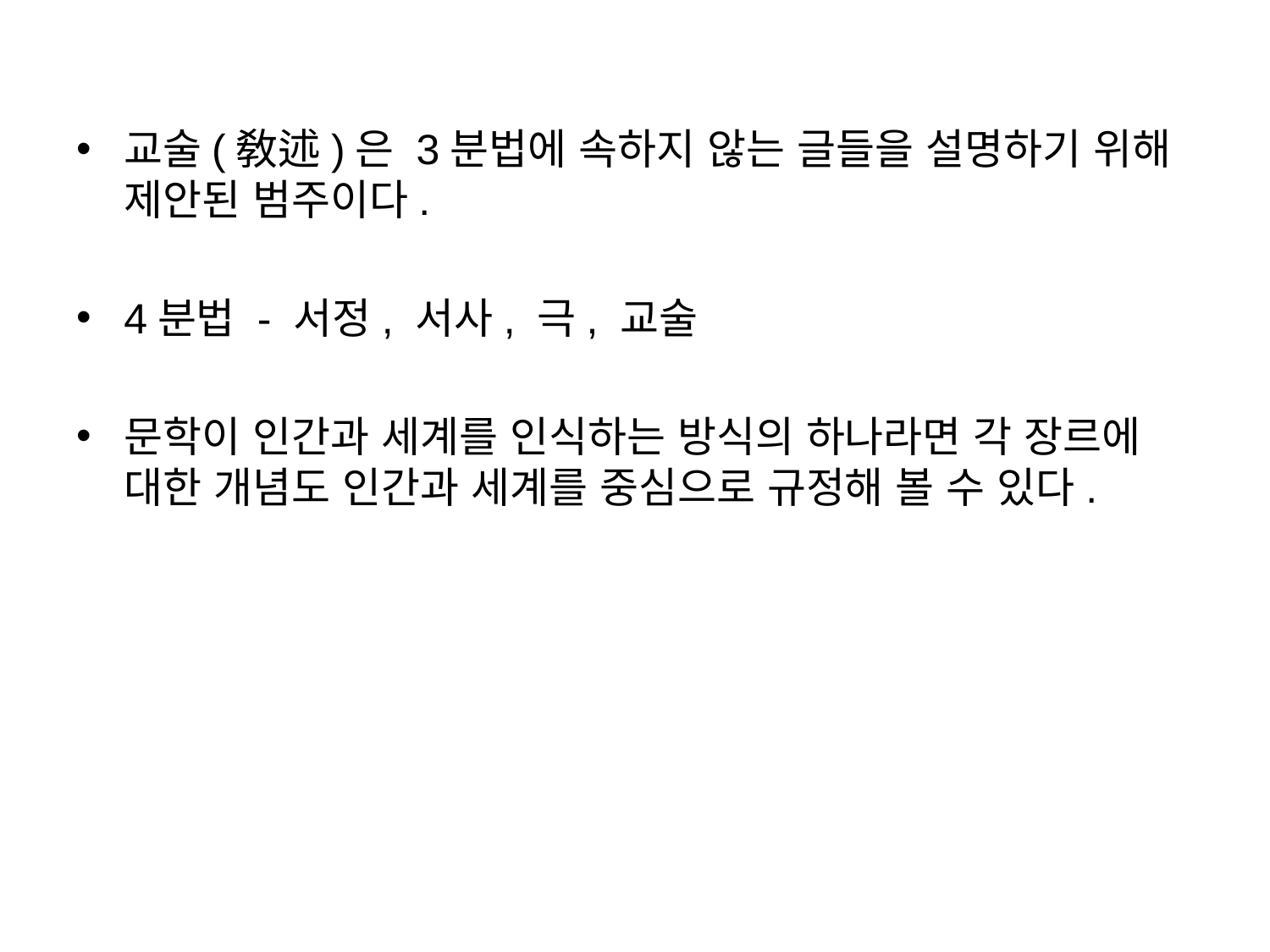

교술(敎述)은 3분법에 속하지 않는 글들을 설명하기 위해 제안된 범주이다.

4분법 - 서정, 서사, 극, 교술

문학이 인간과 세계를 인식하는 방식의 하나라면 각 장르에 대한 개념도 인간과 세계를 중심으로 규정해 볼 수 있다.